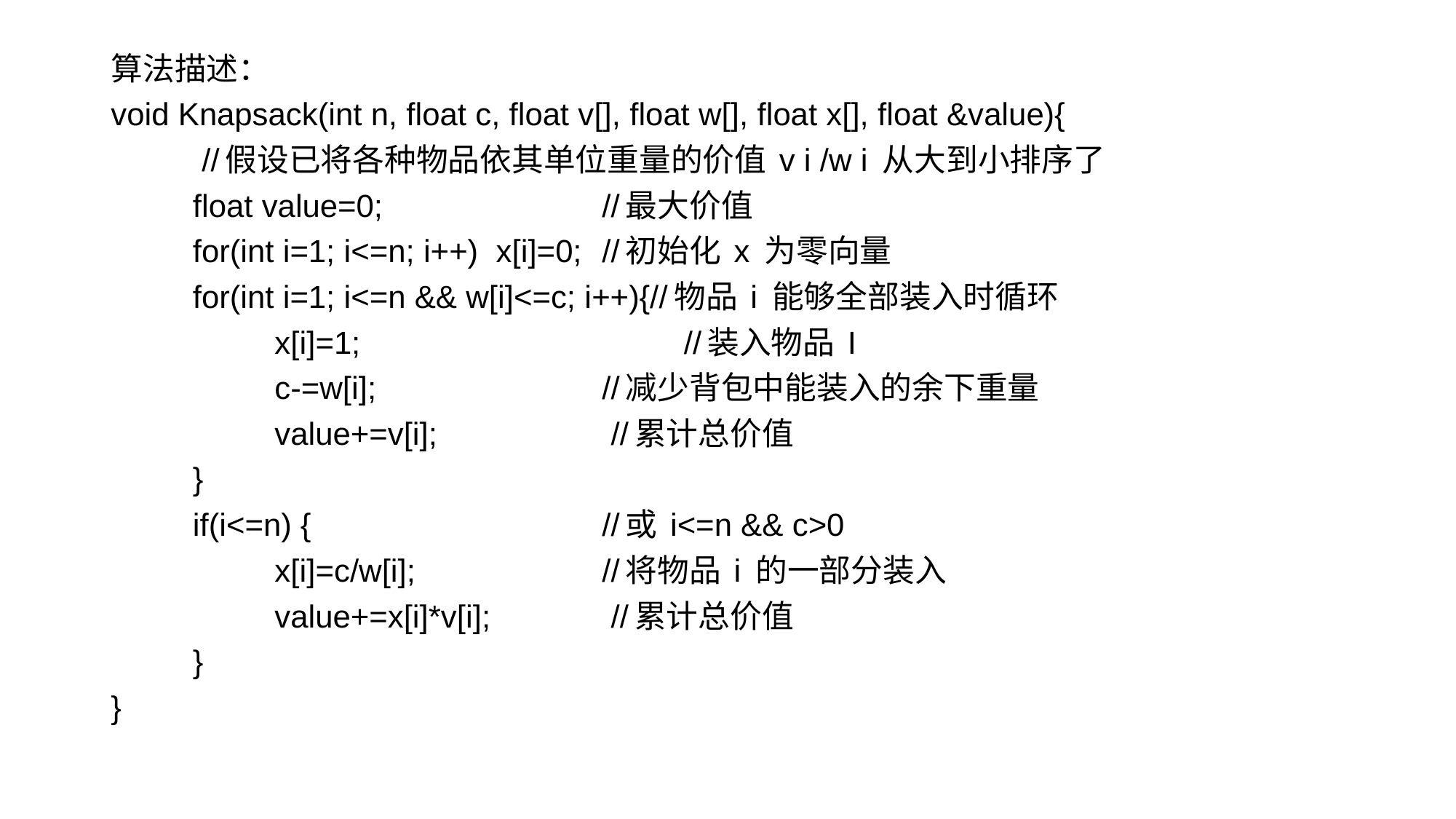

算法描述：
void Knapsack(int n, float c, float v[], float w[], float x[], float &value){
	 //假设已将各种物品依其单位重量的价值 v i /w i 从大到小排序了
	float value=0; 			//最大价值
	for(int i=1; i<=n; i++)  x[i]=0; 	//初始化 x 为零向量
	for(int i=1; i<=n && w[i]<=c; i++){//物品 i 能够全部装入时循环
		x[i]=1; 				//装入物品 I
		c-=w[i]; 			//减少背包中能装入的余下重量
		value+=v[i];			 //累计总价值
	}
	if(i<=n) {				//或 i<=n && c>0
		x[i]=c/w[i]; 			//将物品 i 的一部分装入
		value+=x[i]*v[i];		 //累计总价值
	}
}